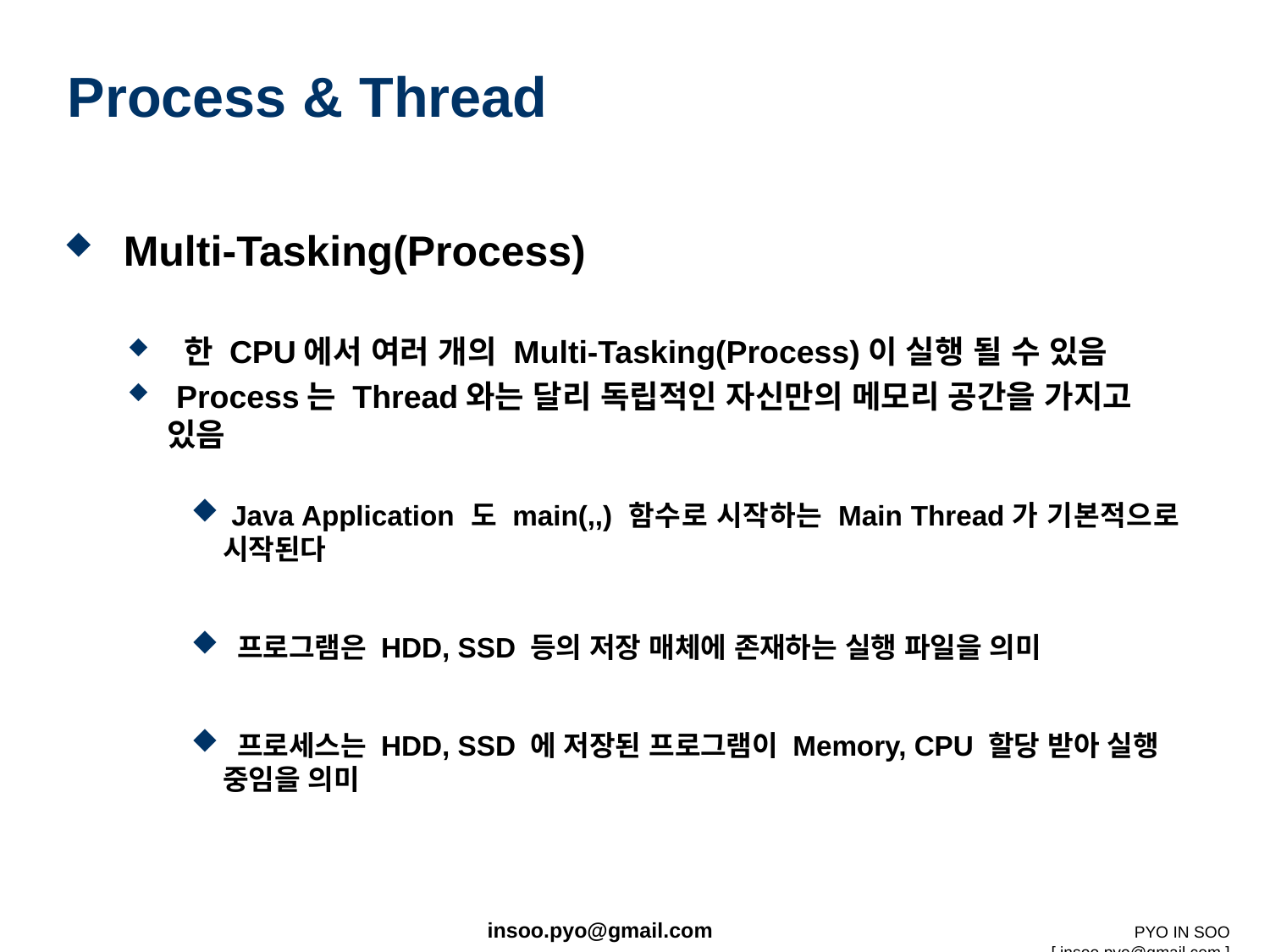

# Process & Thread
 Multi-Tasking(Process)

 한 CPU에서 여러 개의 Multi-Tasking(Process)이 실행 될 수 있음
 Process는 Thread와는 달리 독립적인 자신만의 메모리 공간을 가지고 있음

 Java Application 도 main(,,) 함수로 시작하는 Main Thread가 기본적으로 시작된다

 프로그램은 HDD, SSD 등의 저장 매체에 존재하는 실행 파일을 의미

 프로세스는 HDD, SSD 에 저장된 프로그램이 Memory, CPU 할당 받아 실행 중임을 의미

PYO IN SOO [ insoo.pyo@gmail.com ]